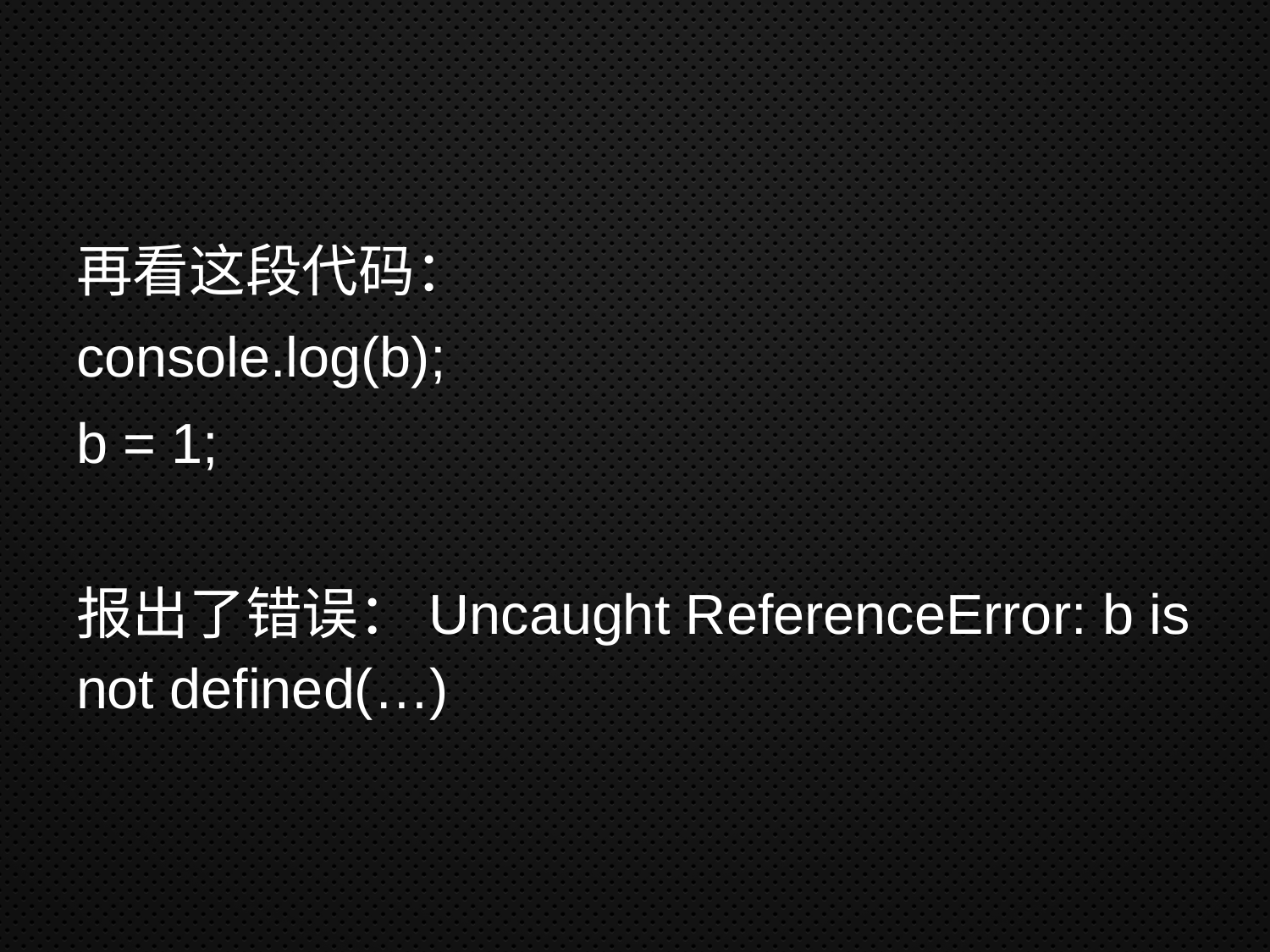

#
再看这段代码：
console.log(b);
b = 1;

报出了错误：Uncaught ReferenceError: b is not defined(…)